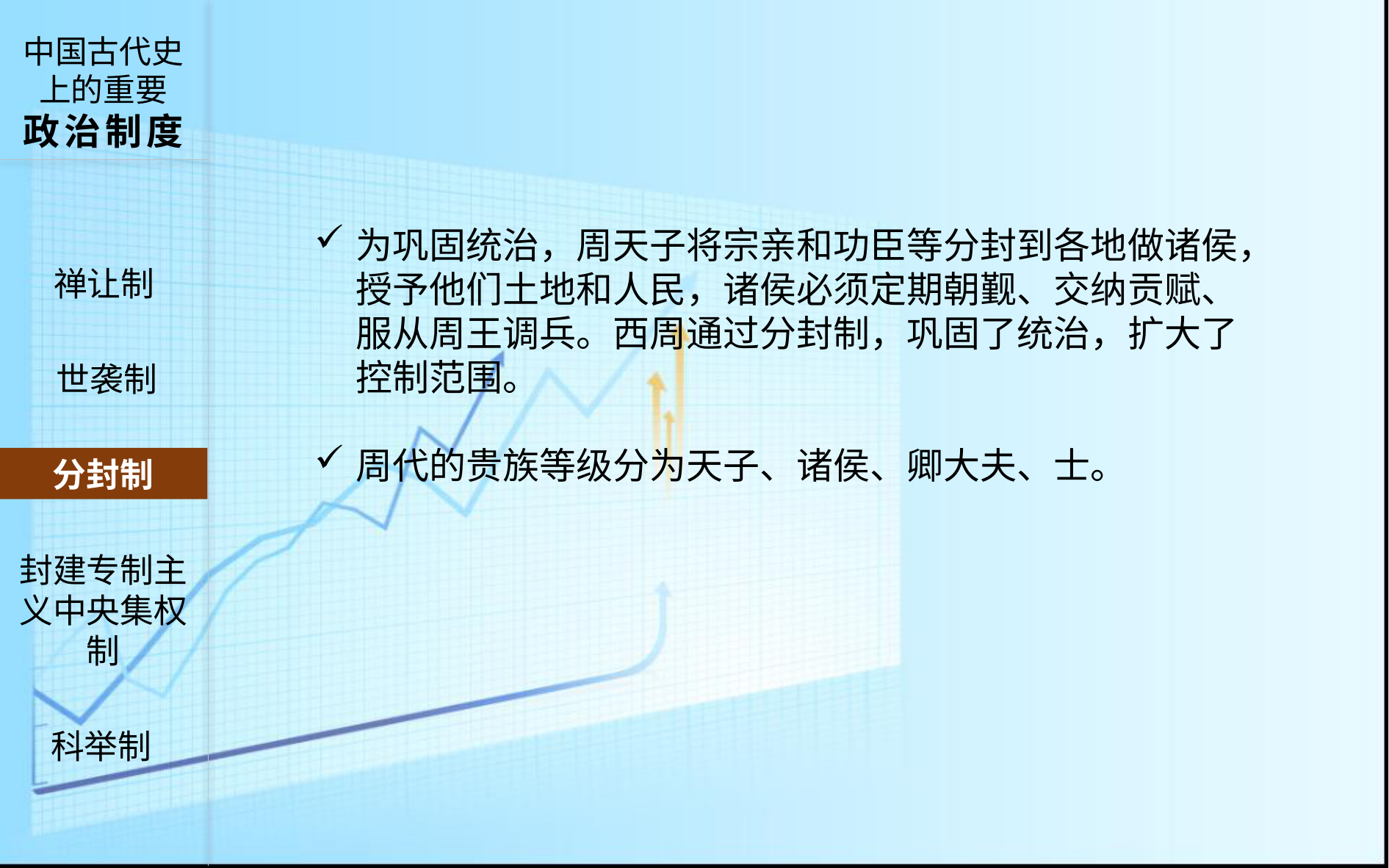

中国古代史上的重要
政治制度
为巩固统治，周天子将宗亲和功臣等分封到各地做诸侯，授予他们土地和人民，诸侯必须定期朝觐、交纳贡赋、服从周王调兵。西周通过分封制，巩固了统治，扩大了控制范围。

周代的贵族等级分为天子、诸侯、卿大夫、士。
禅让制
世袭制
分封制
封建专制主义中央集权制
科举制